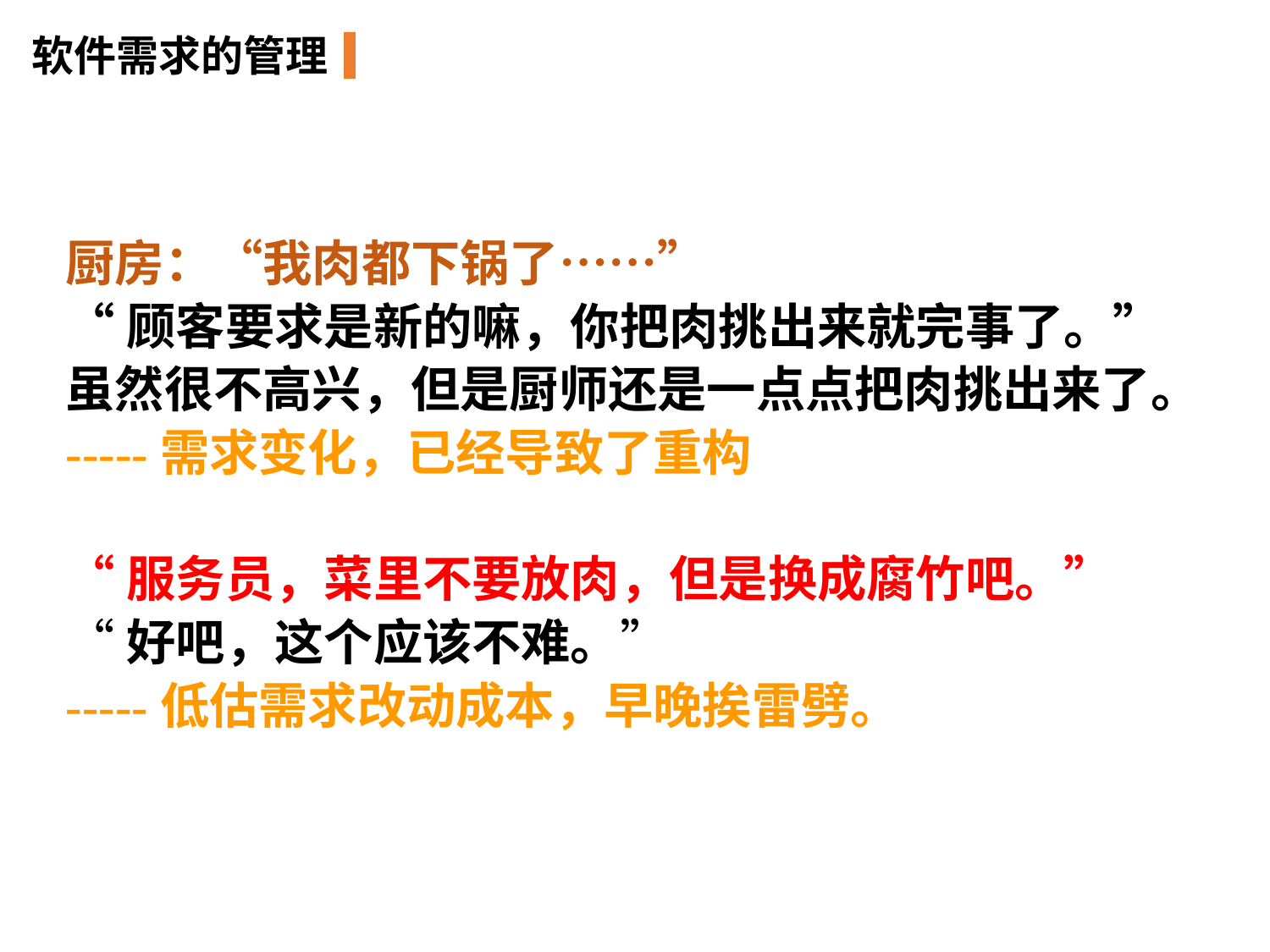

软件需求的管理

厨房：“我肉都下锅了……”
“顾客要求是新的嘛，你把肉挑出来就完事了。”
虽然很不高兴，但是厨师还是一点点把肉挑出来了。
-----需求变化，已经导致了重构

“服务员，菜里不要放肉，但是换成腐竹吧。”
“好吧，这个应该不难。”
-----低估需求改动成本，早晚挨雷劈。